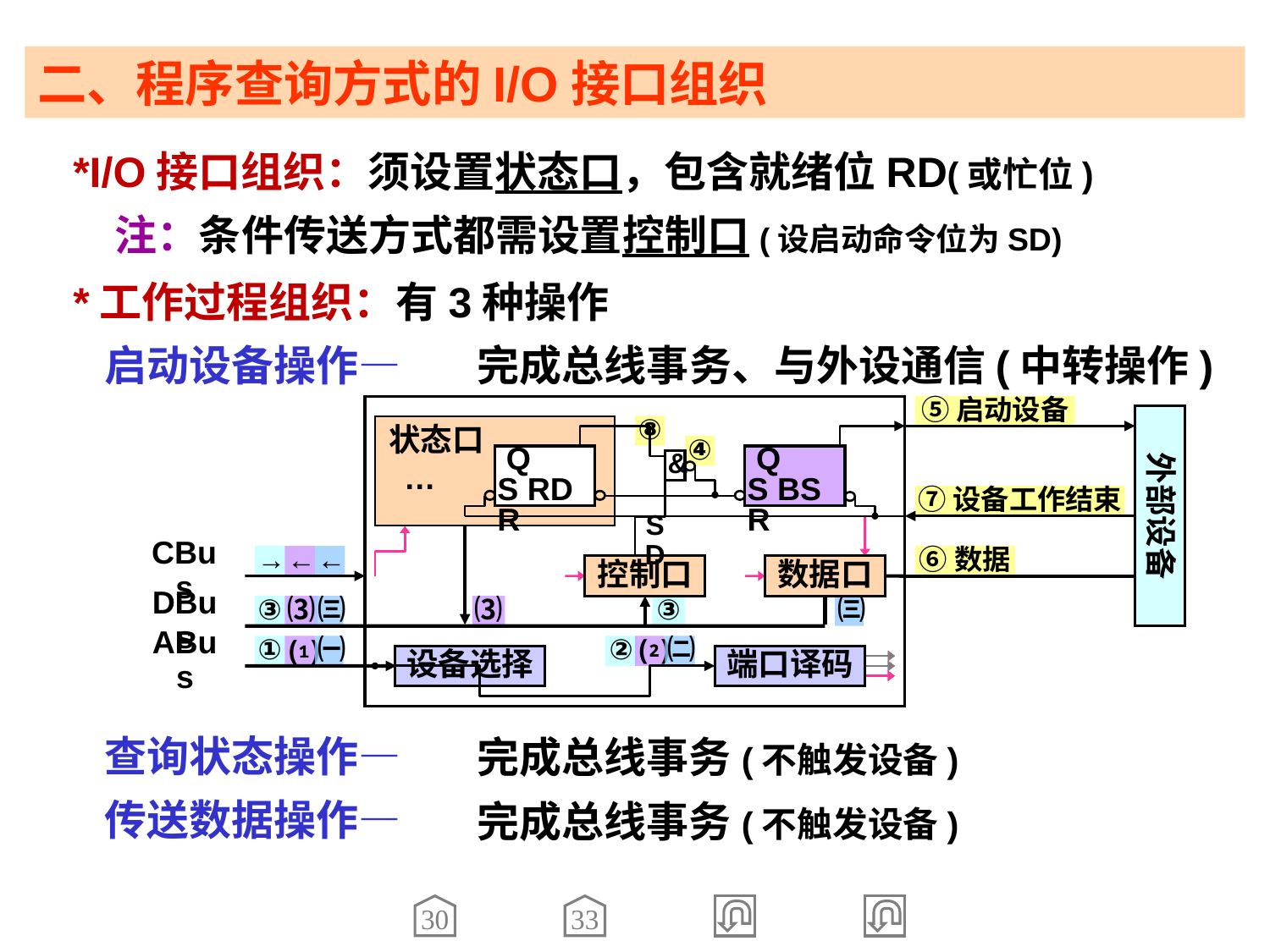

二、程序查询方式的I/O接口组织
   *I/O接口组织：须设置状态口，包含就绪位RD(或忙位)
       注：条件传送方式都需设置控制口(设启动命令位为SD)
   *工作过程组织：有3种操作
      启动设备操作—

      查询状态操作—
      传送数据操作—
完成总线事务、与外设通信(中转操作)
⑤启动设备
⑧
④
⑦设备工作结束
⑥数据
→
③
③
①
②

外部设备
 状态口
   …
 Q
S RD R
 Q
S BS R
&

SD
CBus
控制口
数据口
DBus
设备选择
端口译码
ABus
←
⑶
⑶
⑵
⑴
←
㈢
㈢
㈠
㈡
完成总线事务(不触发设备)
完成总线事务(不触发设备)
30
33

36